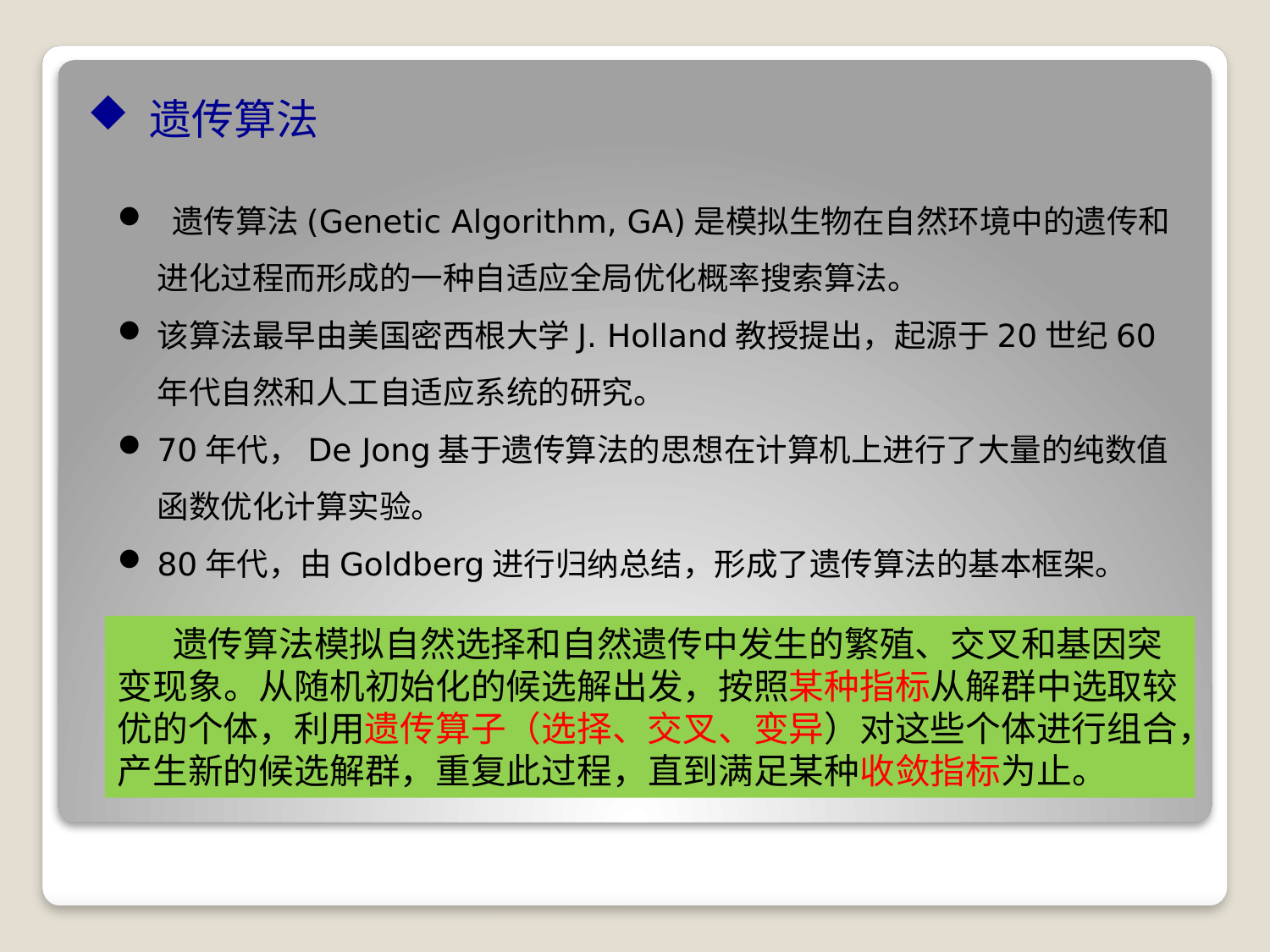

遗传算法
 遗传算法(Genetic Algorithm, GA)是模拟生物在自然环境中的遗传和进化过程而形成的一种自适应全局优化概率搜索算法。
该算法最早由美国密西根大学J. Holland教授提出，起源于20世纪60年代自然和人工自适应系统的研究。
70年代，De Jong基于遗传算法的思想在计算机上进行了大量的纯数值函数优化计算实验。
80年代，由Goldberg进行归纳总结，形成了遗传算法的基本框架。
      遗传算法模拟自然选择和自然遗传中发生的繁殖、交叉和基因突变现象。从随机初始化的候选解出发，按照某种指标从解群中选取较优的个体，利用遗传算子（选择、交叉、变异）对这些个体进行组合，产生新的候选解群，重复此过程，直到满足某种收敛指标为止。